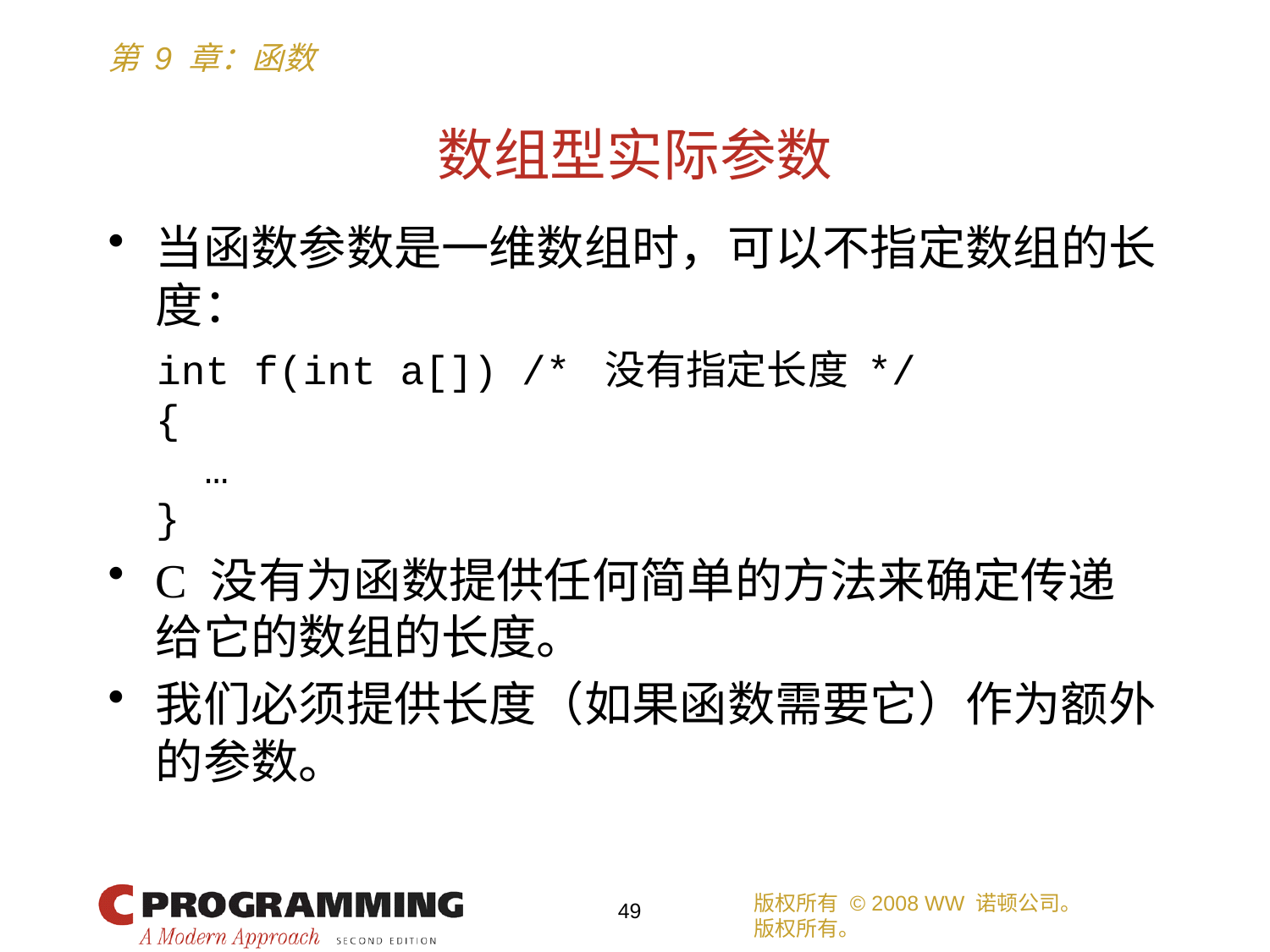

# 数组型实际参数
当函数参数是一维数组时，可以不指定数组的长度：
  int f(int a[]) /* 没有指定长度 */
	{
	  …
	}
C 没有为函数提供任何简单的方法来确定传递给它的数组的长度。
我们必须提供长度（如果函数需要它）作为额外的参数。
版权所有 © 2008 WW 诺顿公司。
版权所有。
49